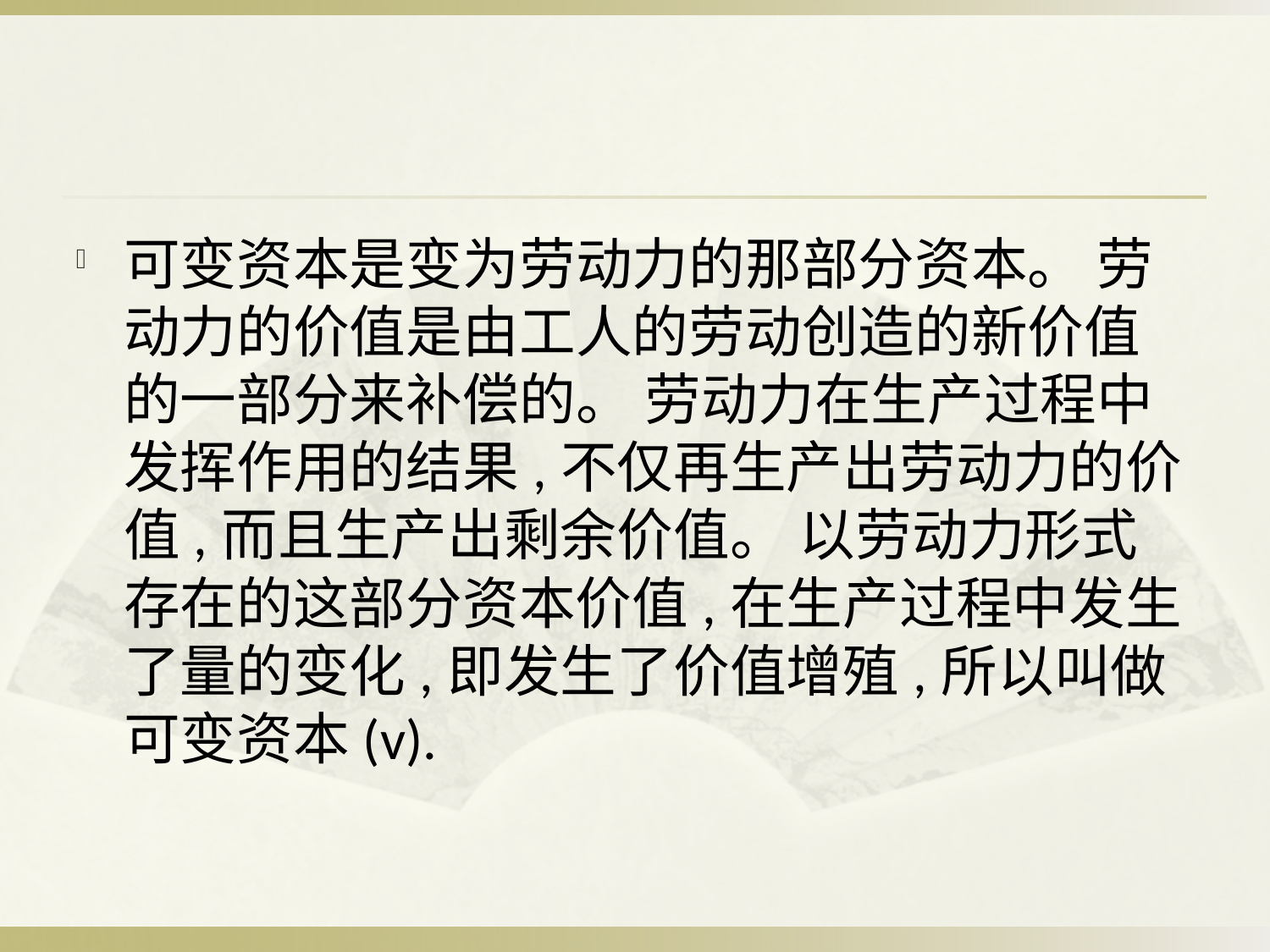

#
可变资本是变为劳动力的那部分资本。 劳动力的价值是由工人的劳动创造的新价值的一部分来补偿的。 劳动力在生产过程中发挥作用的结果,不仅再生产出劳动力的价值,而且生产出剩余价值。 以劳动力形式存在的这部分资本价值,在生产过程中发生了量的变化,即发生了价值增殖,所以叫做可变资本(v).